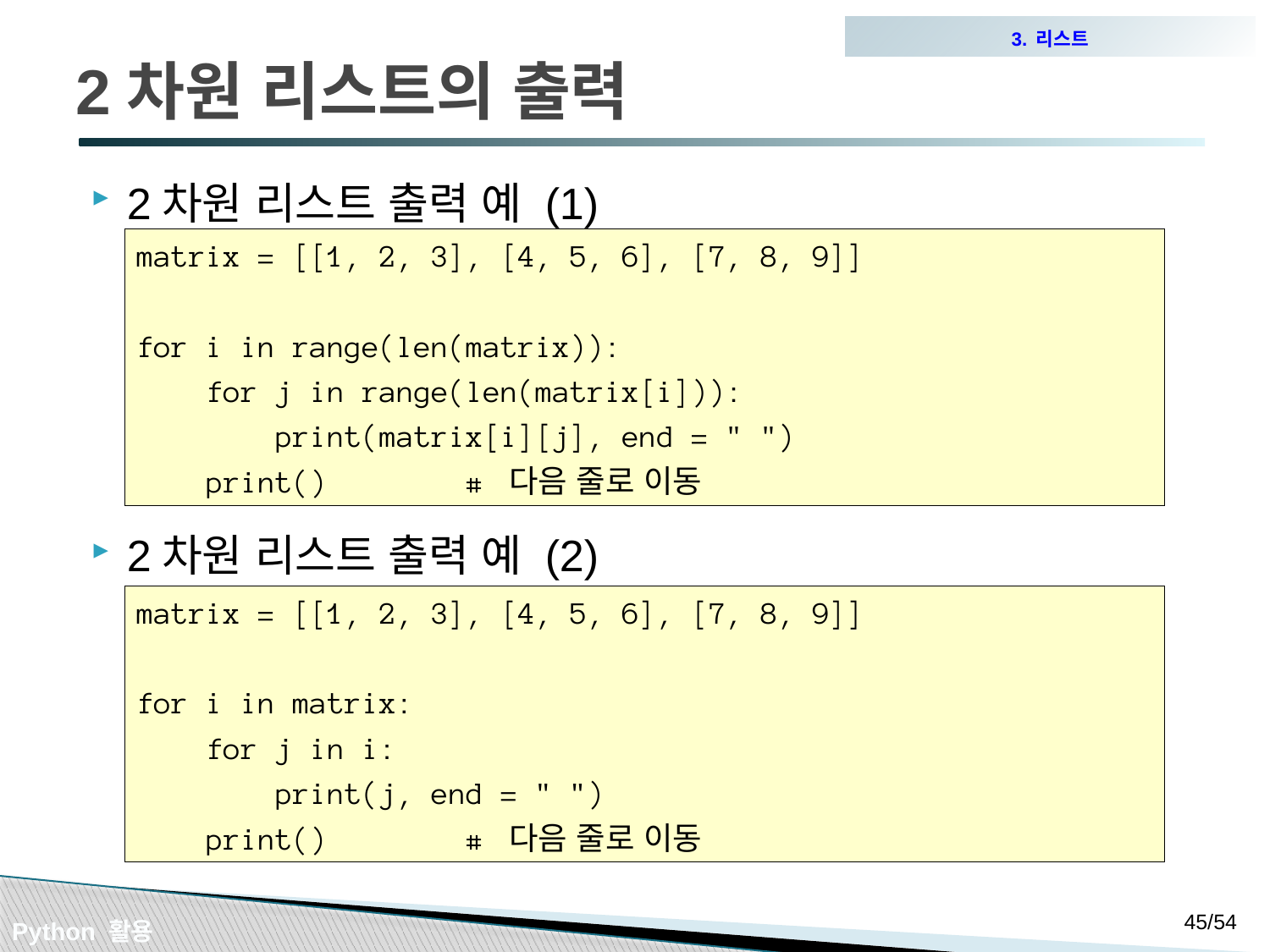

3. 리스트
# 2차원 리스트의 출력
2차원 리스트 출력 예 (1)

2차원 리스트 출력 예 (2)

matrix = [[1, 2, 3], [4, 5, 6], [7, 8, 9]]

for i in range(len(matrix)):
    for j in range(len(matrix[i])):
        print(matrix[i][j], end = " ")
    print()        # 다음 줄로 이동
matrix = [[1, 2, 3], [4, 5, 6], [7, 8, 9]]

for i in matrix:
    for j in i:
        print(j, end = " ")
    print()        # 다음 줄로 이동
45